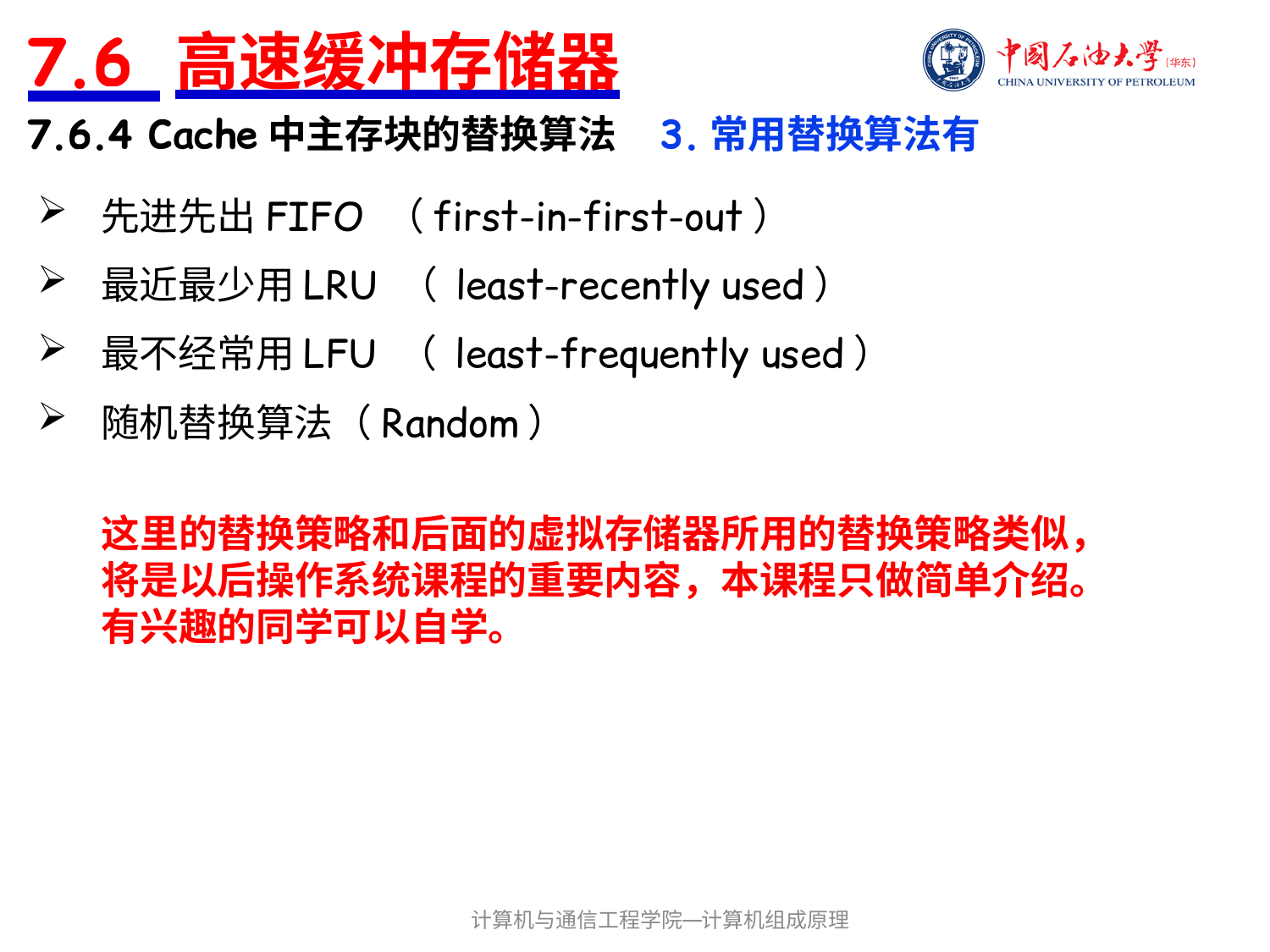

# 7.6 高速缓冲存储器
7.6.4 Cache中主存块的替换算法
3.常用替换算法有
先进先出FIFO （first-in-first-out）
最近最少用LRU （ least-recently used）
最不经常用LFU （ least-frequently used）
随机替换算法（Random）
这里的替换策略和后面的虚拟存储器所用的替换策略类似，将是以后操作系统课程的重要内容，本课程只做简单介绍。有兴趣的同学可以自学。
计算机与通信工程学院—计算机组成原理
79